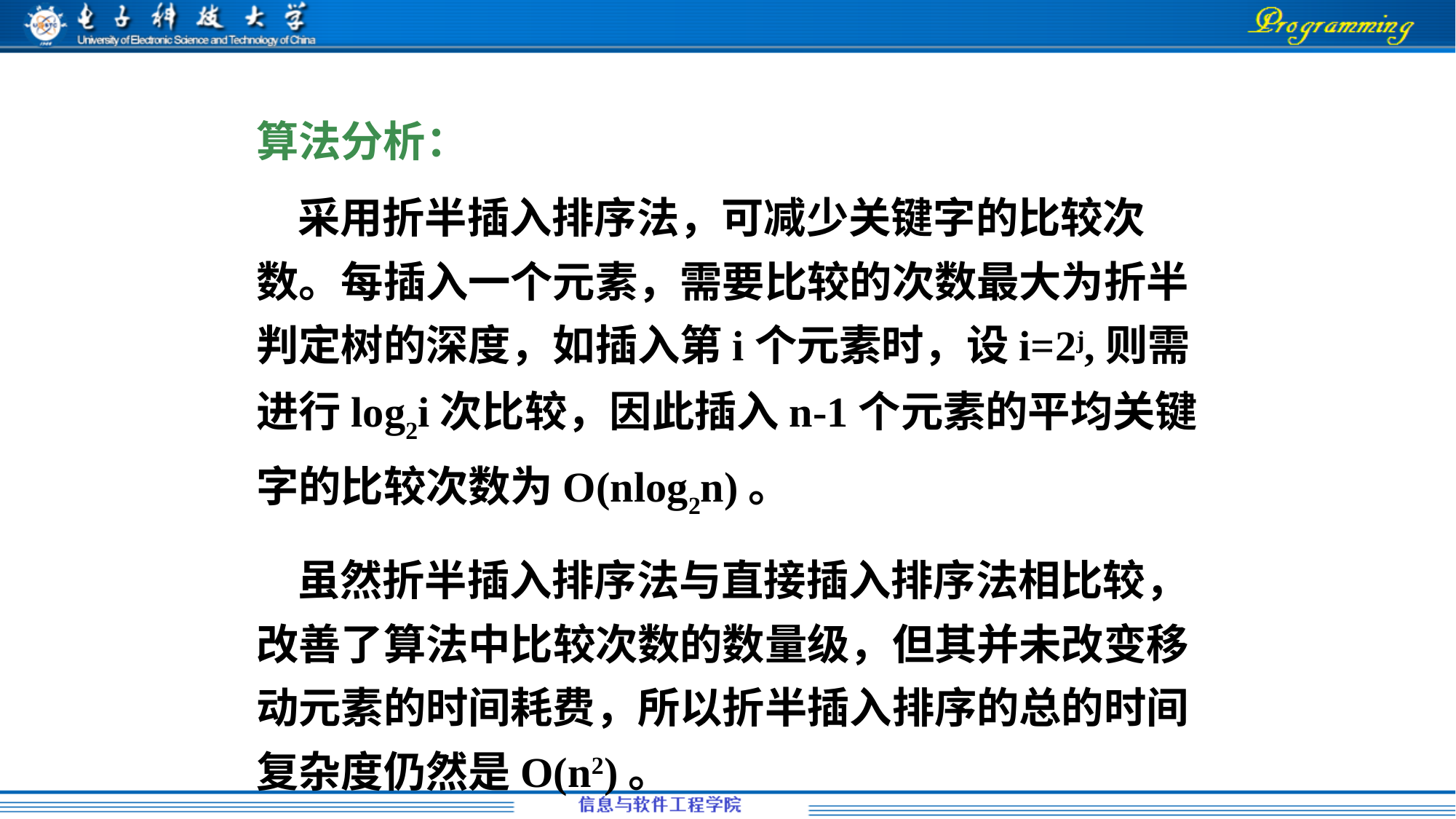

算法分析：
    采用折半插入排序法，可减少关键字的比较次数。每插入一个元素，需要比较的次数最大为折半判定树的深度，如插入第i个元素时，设i=2j,则需进行log2i次比较，因此插入n-1个元素的平均关键字的比较次数为O(nlog2n)。
    虽然折半插入排序法与直接插入排序法相比较，改善了算法中比较次数的数量级，但其并未改变移动元素的时间耗费，所以折半插入排序的总的时间复杂度仍然是O(n2)。